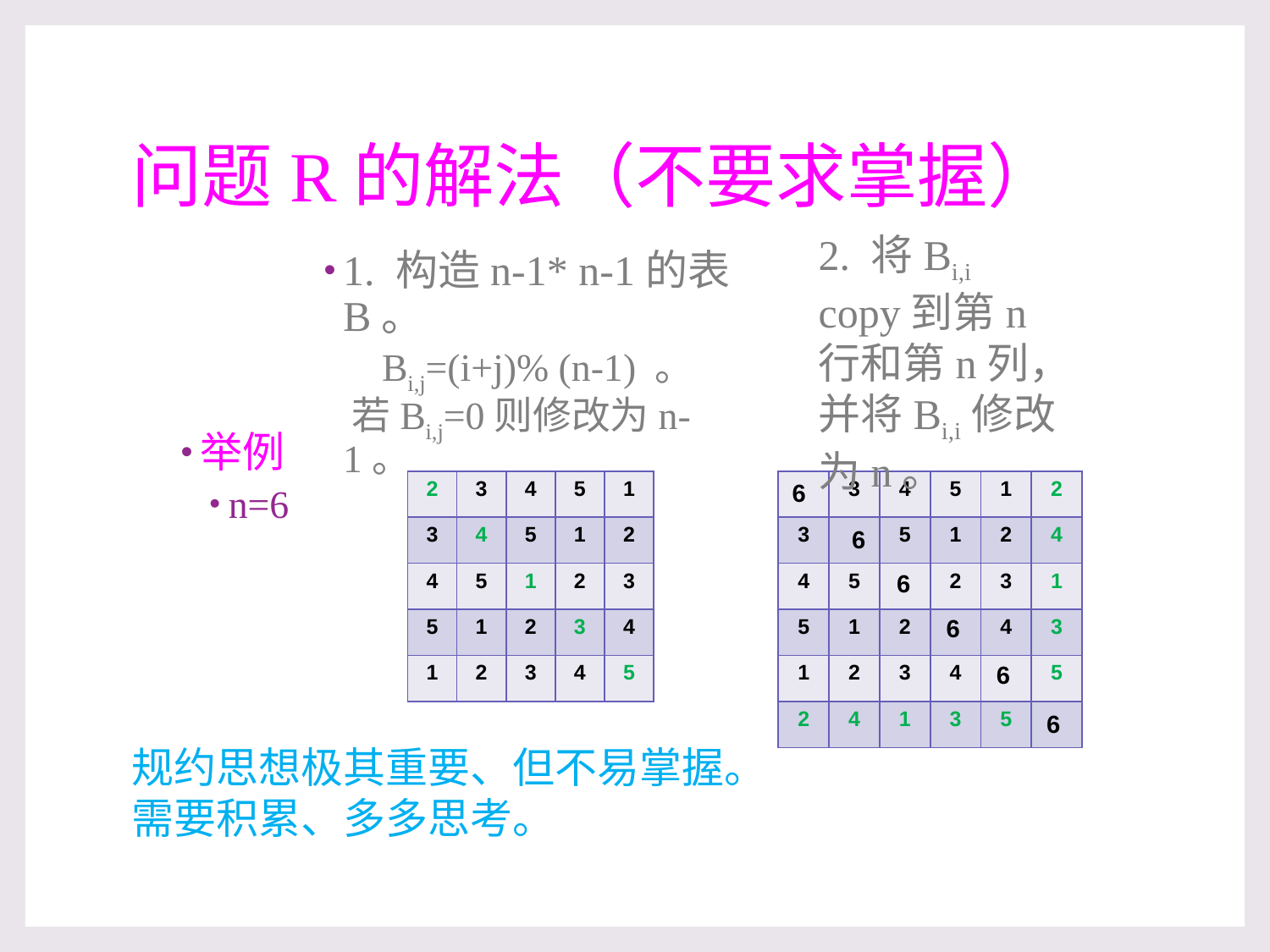

# 问题R的解法（不要求掌握）
2. 将Bi,i copy到第n行和第n列，并将Bi,i修改为n。
1. 构造n-1* n-1的表B。
   Bi,j=(i+j)% (n-1) 。
 若Bi,j=0则修改为n-1。
举例
n=6
| 2 | 3 | 4 | 5 | 1 |
| --- | --- | --- | --- | --- |
| 3 | 4 | 5 | 1 | 2 |
| 4 | 5 | 1 | 2 | 3 |
| 5 | 1 | 2 | 3 | 4 |
| 1 | 2 | 3 | 4 | 5 |
|  | 3 | 4 | 5 | 1 | 2 |
| --- | --- | --- | --- | --- | --- |
| 3 |  | 5 | 1 | 2 | 4 |
| 4 | 5 |  | 2 | 3 | 1 |
| 5 | 1 | 2 |  | 4 | 3 |
| 1 | 2 | 3 | 4 |  | 5 |
| 2 | 4 | 1 | 3 | 5 |  |
6
6
6
6
6
6
规约思想极其重要、但不易掌握。
需要积累、多多思考。